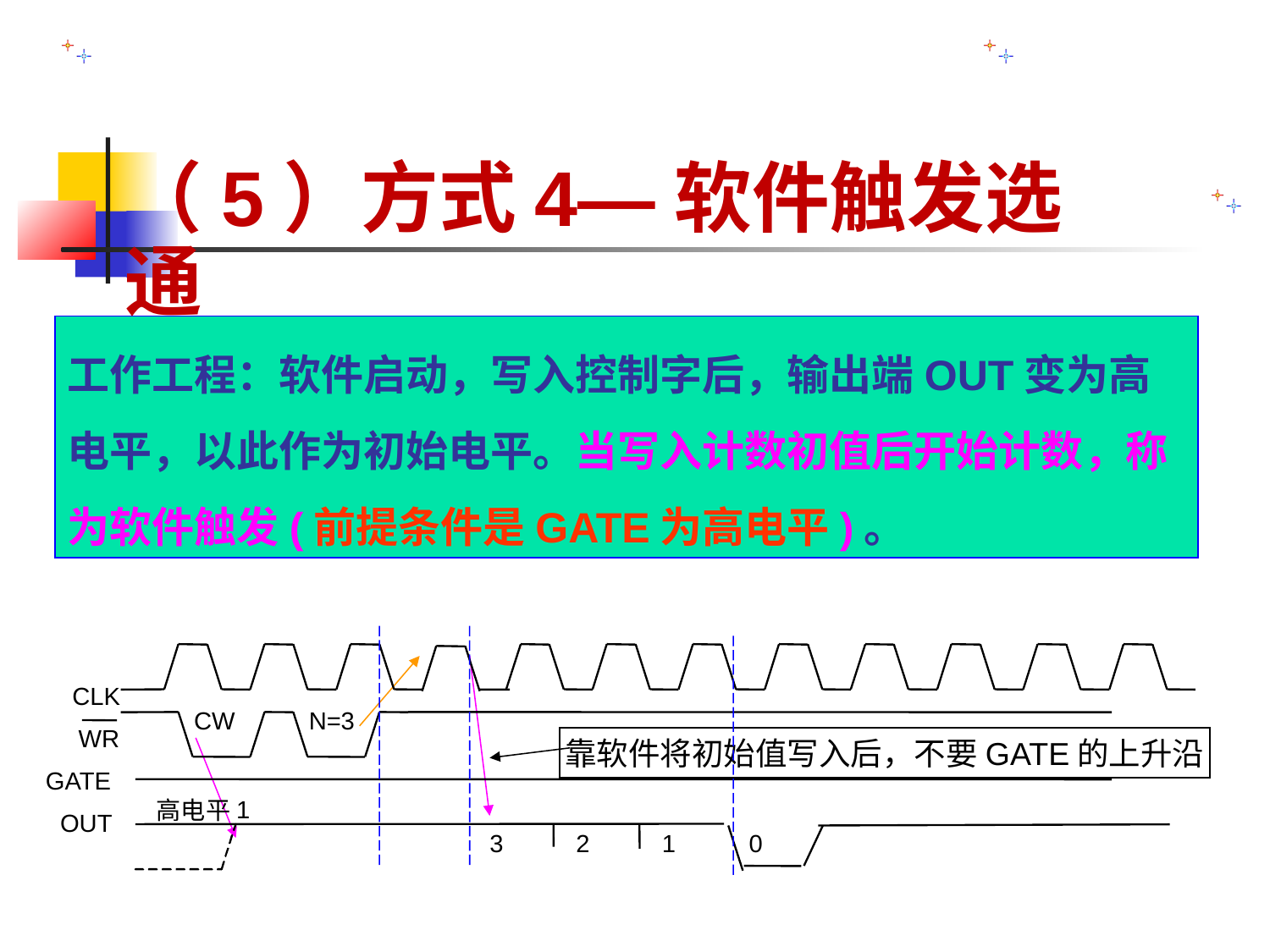

（5）方式4—软件触发选通
工作工程：软件启动，写入控制字后，输出端OUT变为高电平，以此作为初始电平。当写入计数初值后开始计数，称为软件触发(前提条件是GATE为高电平)。

CLK

CW
N=3

WR
靠软件将初始值写入后，不要GATE的上升沿

GATE

1
高电平
OUT

3
2
1
0